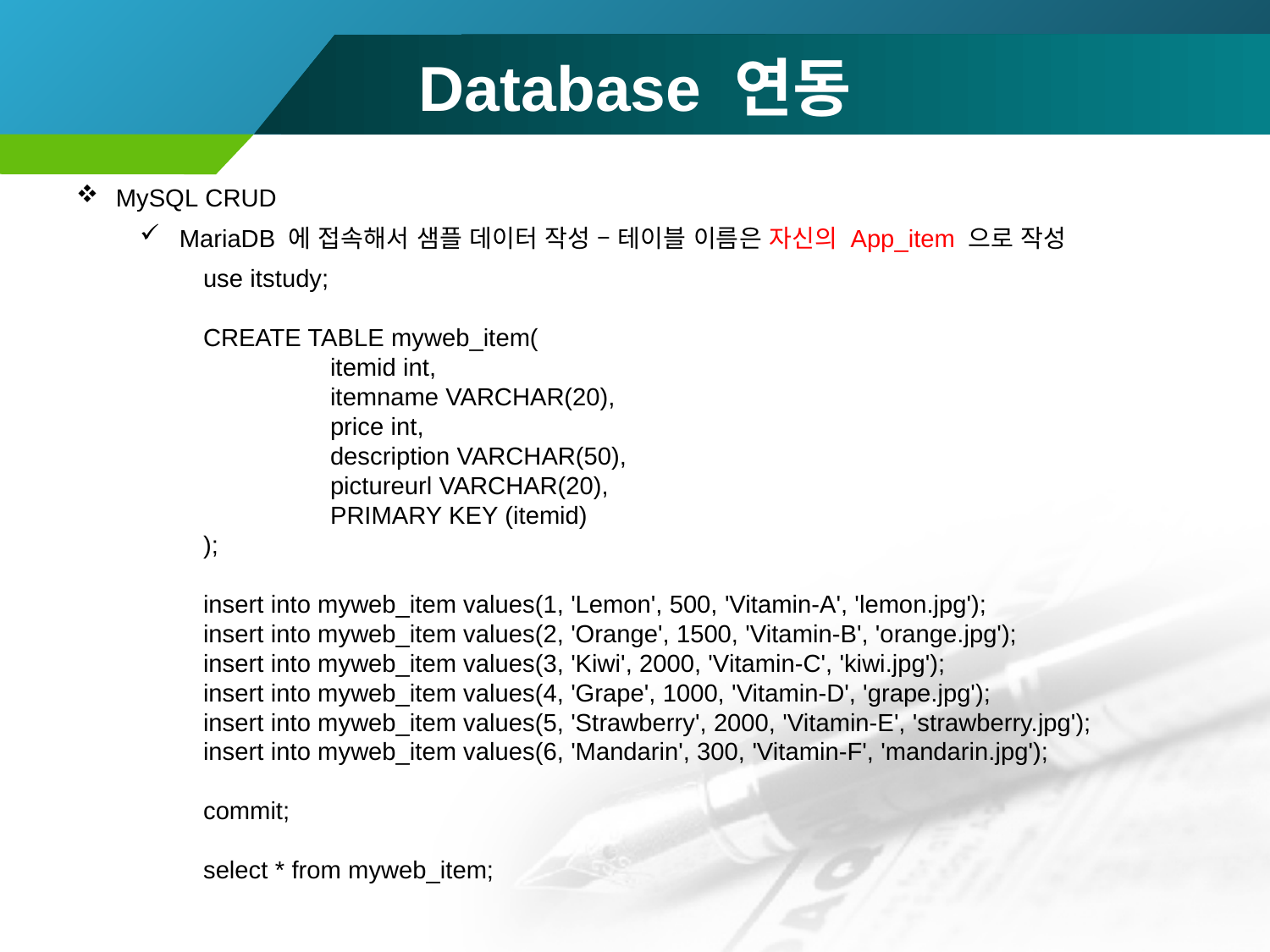

# Database 연동
MySQL CRUD
MariaDB 에 접속해서 샘플 데이터 작성 – 테이블 이름은 자신의 App_item 으로 작성
use itstudy;

CREATE TABLE myweb_item(
	itemid int,
	itemname VARCHAR(20),
	price int,
	description VARCHAR(50),
	pictureurl VARCHAR(20),
	PRIMARY KEY (itemid)
);

insert into myweb_item values(1, 'Lemon', 500, 'Vitamin-A', 'lemon.jpg');
insert into myweb_item values(2, 'Orange', 1500, 'Vitamin-B', 'orange.jpg');
insert into myweb_item values(3, 'Kiwi', 2000, 'Vitamin-C', 'kiwi.jpg');
insert into myweb_item values(4, 'Grape', 1000, 'Vitamin-D', 'grape.jpg');
insert into myweb_item values(5, 'Strawberry', 2000, 'Vitamin-E', 'strawberry.jpg');
insert into myweb_item values(6, 'Mandarin', 300, 'Vitamin-F', 'mandarin.jpg');

commit;

select * from myweb_item;